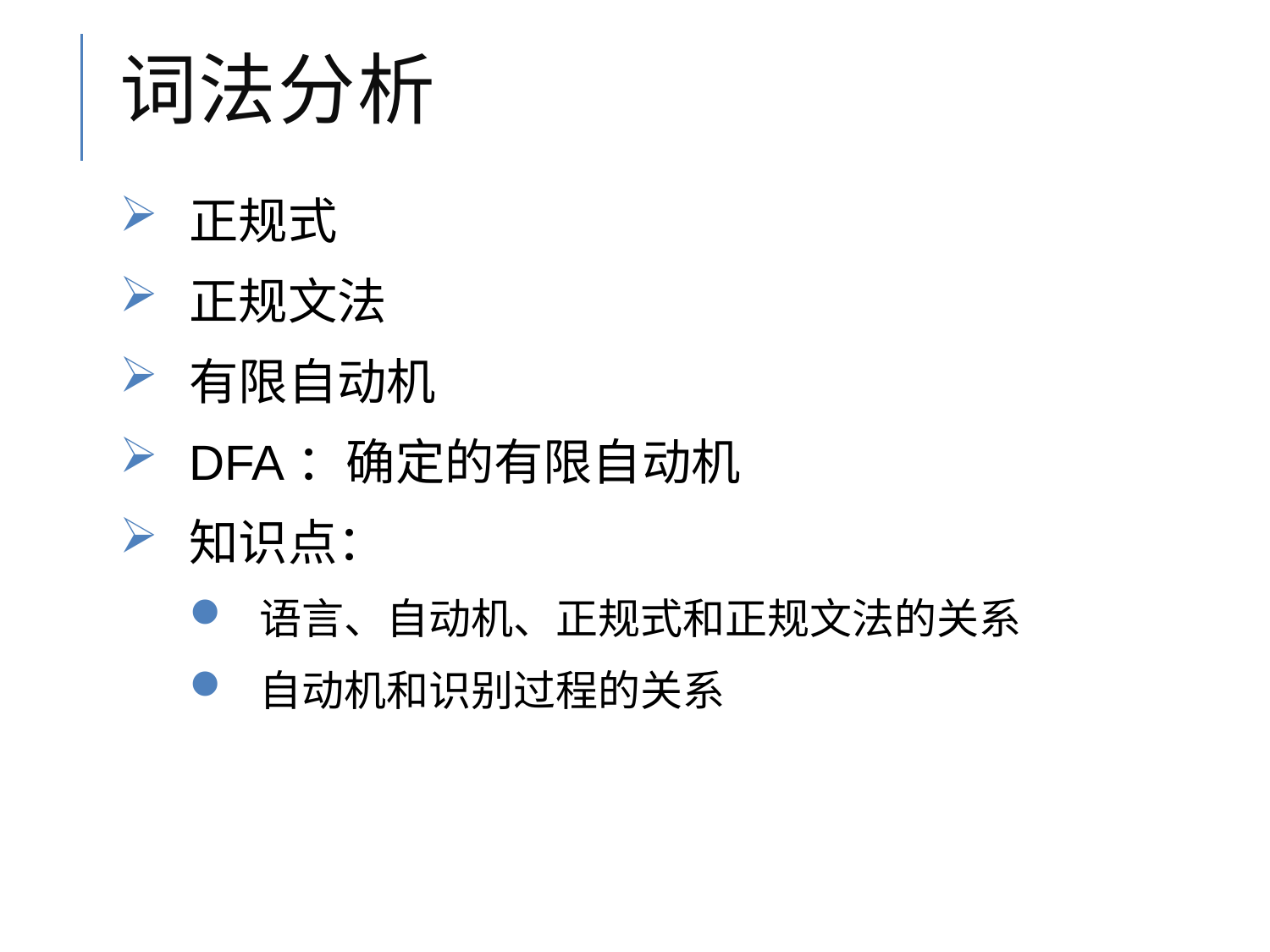

# 词法分析
正规式
正规文法
有限自动机
DFA：确定的有限自动机
知识点：
语言、自动机、正规式和正规文法的关系
自动机和识别过程的关系

4